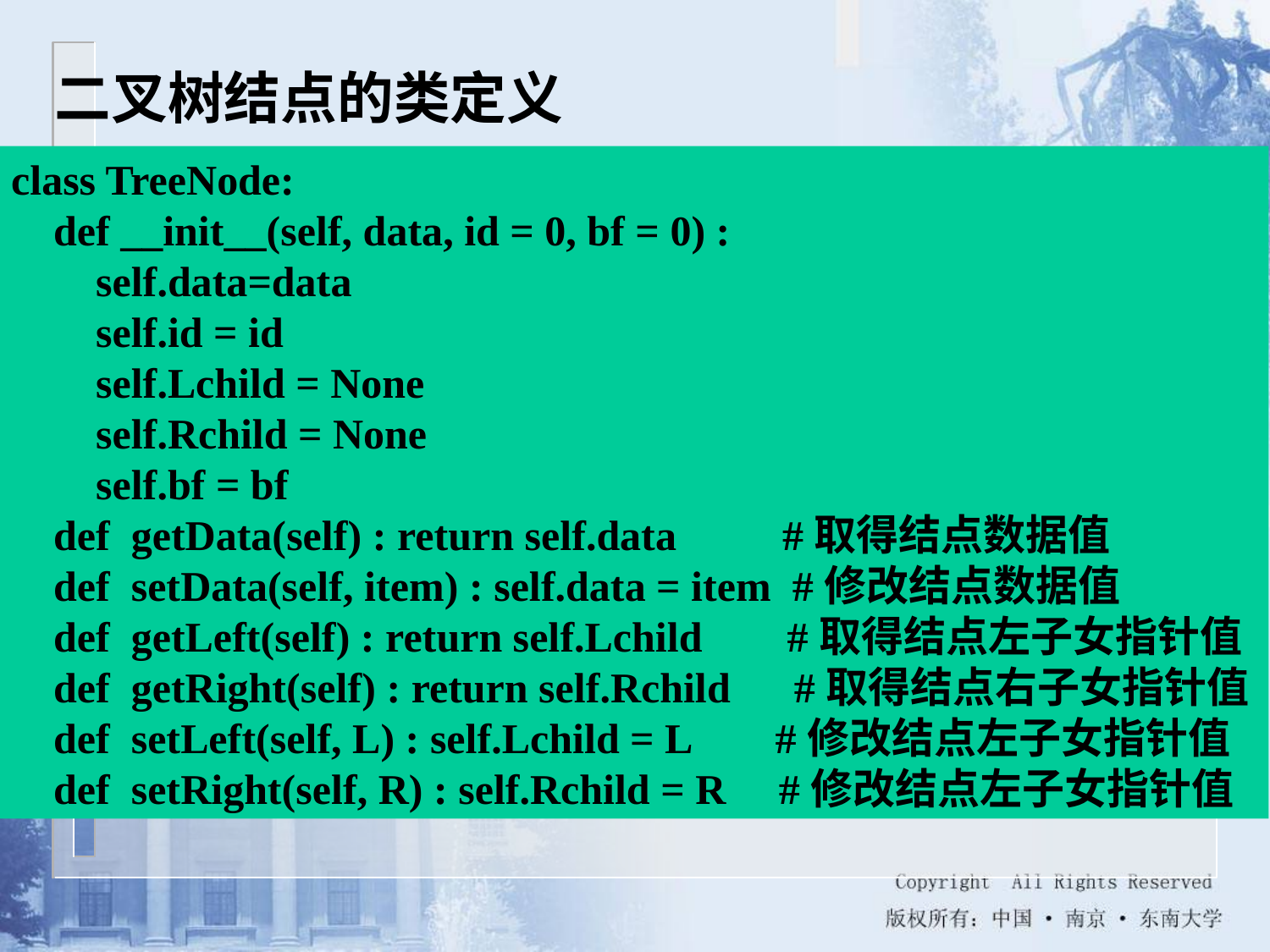

二叉树结点的类定义
class TreeNode:
    def __init__(self, data, id = 0, bf = 0) :
        self.data=data
        self.id = id
        self.Lchild = None
        self.Rchild = None
        self.bf = bf
    def  getData(self) : return self.data          #取得结点数据值
    def  setData(self, item) : self.data = item  #修改结点数据值
    def  getLeft(self) : return self.Lchild        #取得结点左子女指针值
    def  getRight(self) : return self.Rchild      #取得结点右子女指针值
    def  setLeft(self, L) : self.Lchild = L        #修改结点左子女指针值
    def  setRight(self, R) : self.Rchild = R     #修改结点左子女指针值